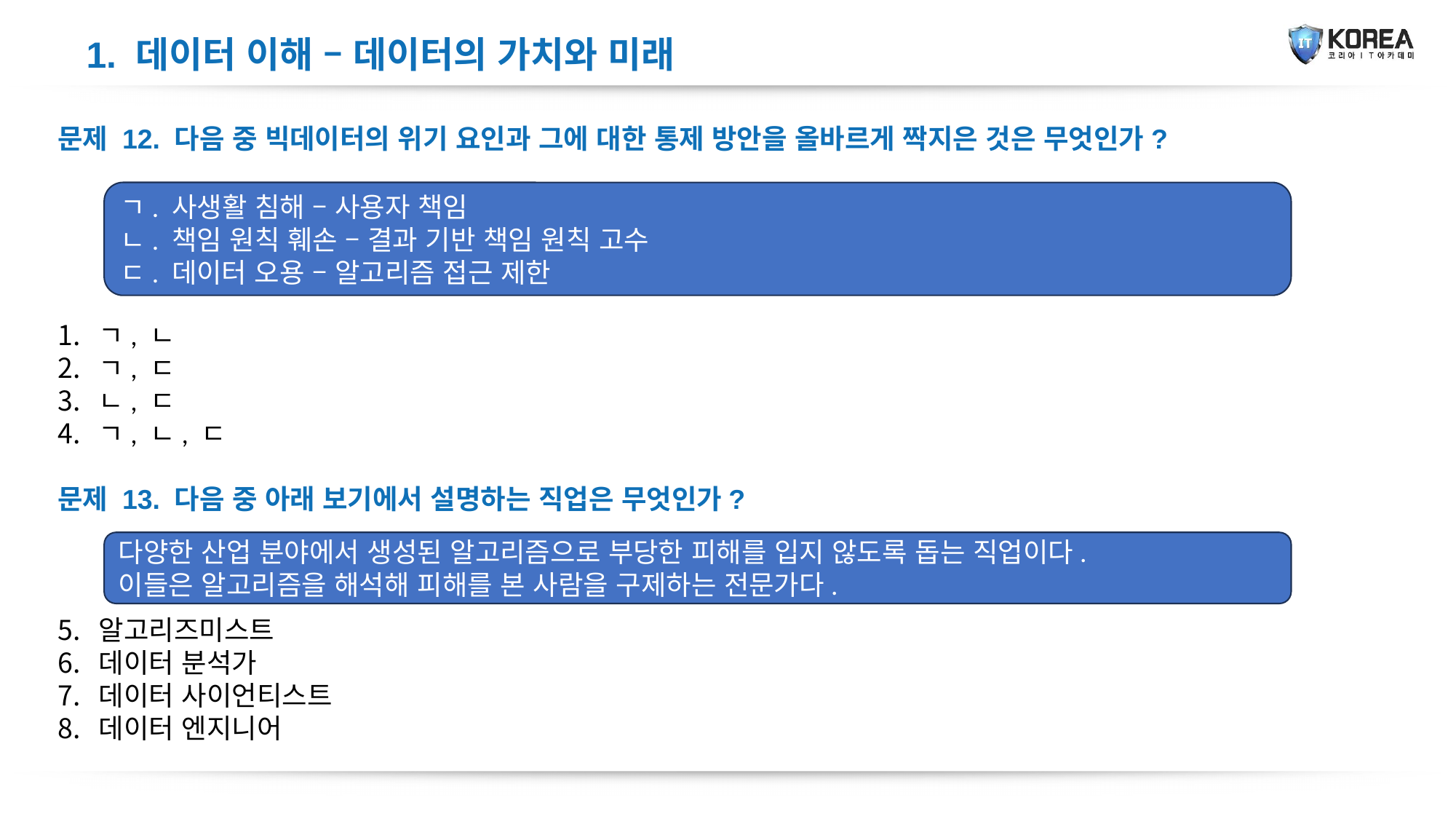

1. 데이터 이해 – 데이터의 가치와 미래
문제 12. 다음 중 빅데이터의 위기 요인과 그에 대한 통제 방안을 올바르게 짝지은 것은 무엇인가?

ㄱ, ㄴ
ㄱ, ㄷ
ㄴ, ㄷ
ㄱ, ㄴ, ㄷ

문제 13. 다음 중 아래 보기에서 설명하는 직업은 무엇인가?

알고리즈미스트
데이터 분석가
데이터 사이언티스트
데이터 엔지니어
ㄱ. 사생활 침해 – 사용자 책임
ㄴ. 책임 원칙 훼손 – 결과 기반 책임 원칙 고수
ㄷ. 데이터 오용 – 알고리즘 접근 제한
다양한 산업 분야에서 생성된 알고리즘으로 부당한 피해를 입지 않도록 돕는 직업이다.
이들은 알고리즘을 해석해 피해를 본 사람을 구제하는 전문가다.